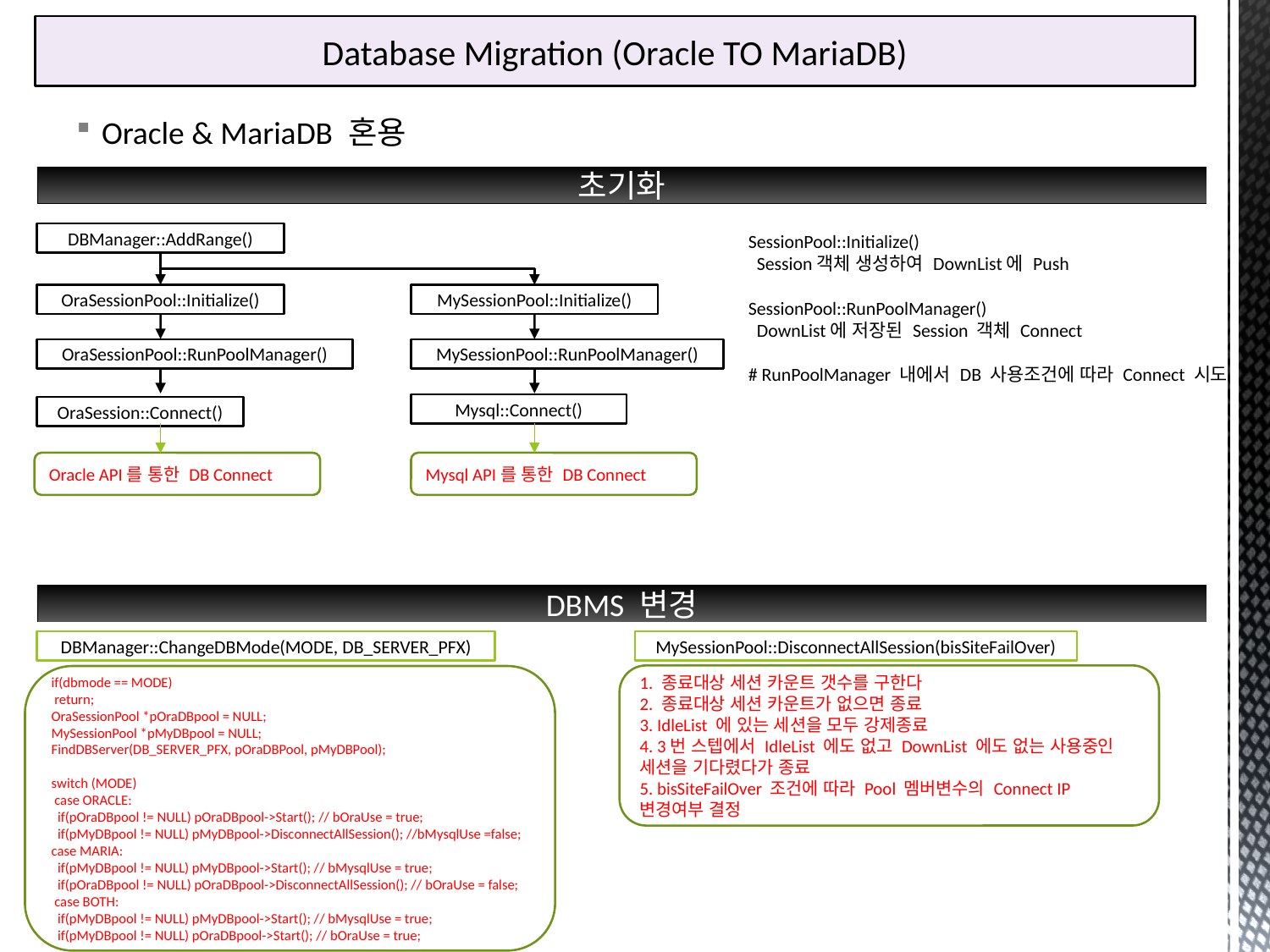

Database Migration (Oracle TO MariaDB)
Oracle & MariaDB 혼용
초기화
DBManager::AddRange()
SessionPool::Initialize()
  Session객체 생성하여 DownList에 Push

SessionPool::RunPoolManager()
  DownList에 저장된 Session 객체 Connect

# RunPoolManager 내에서 DB 사용조건에 따라 Connect 시도
OraSessionPool::Initialize()
MySessionPool::Initialize()
OraSessionPool::RunPoolManager()
MySessionPool::RunPoolManager()
Mysql::Connect()
OraSession::Connect()
Mysql API를 통한 DB Connect
Oracle API를 통한 DB Connect
DBMS 변경
DBManager::ChangeDBMode(MODE, DB_SERVER_PFX)
MySessionPool::DisconnectAllSession(bisSiteFailOver)
1. 종료대상 세션 카운트 갯수를 구한다
2. 종료대상 세션 카운트가 없으면 종료
3. IdleList 에 있는 세션을 모두 강제종료
4. 3번 스텝에서 IdleList 에도 없고 DownList 에도 없는 사용중인 세션을 기다렸다가 종료
5. bisSiteFailOver 조건에 따라 Pool 멤버변수의 Connect IP 변경여부 결정
if(dbmode == MODE)
 return;
OraSessionPool *pOraDBpool = NULL;
MySessionPool *pMyDBpool = NULL;
FindDBServer(DB_SERVER_PFX, pOraDBPool, pMyDBPool);

switch (MODE)
 case ORACLE:
  if(pOraDBpool != NULL) pOraDBpool->Start(); // bOraUse = true;
  if(pMyDBpool != NULL) pMyDBpool->DisconnectAllSession(); //bMysqlUse =false;
case MARIA:
  if(pMyDBpool != NULL) pMyDBpool->Start(); // bMysqlUse = true;
  if(pOraDBpool != NULL) pOraDBpool->DisconnectAllSession(); // bOraUse = false;
 case BOTH:
  if(pMyDBpool != NULL) pMyDBpool->Start(); // bMysqlUse = true;
  if(pMyDBpool != NULL) pOraDBpool->Start(); // bOraUse = true;